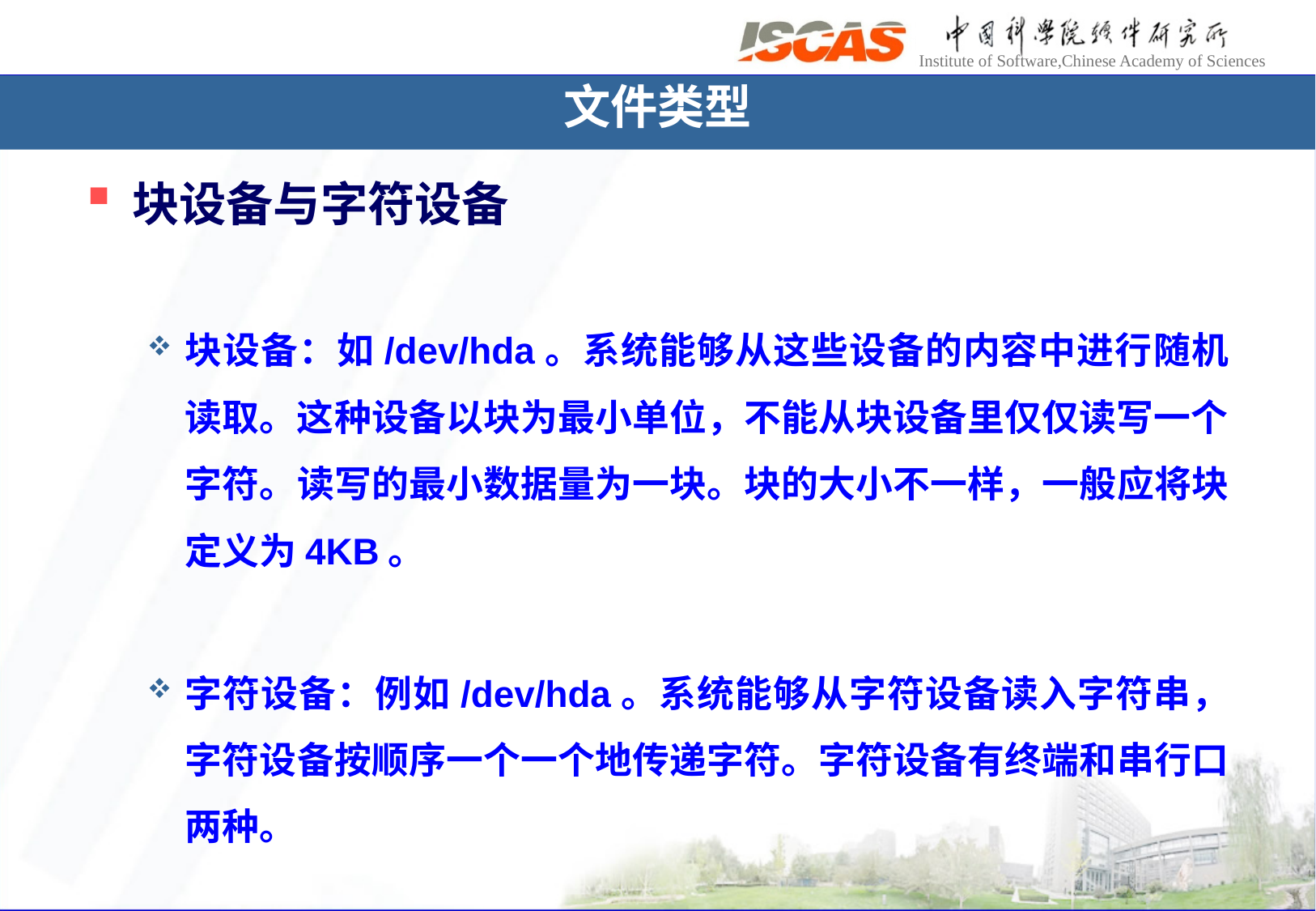

# 文件类型
块设备与字符设备

块设备：如/dev/hda。系统能够从这些设备的内容中进行随机读取。这种设备以块为最小单位，不能从块设备里仅仅读写一个字符。读写的最小数据量为一块。块的大小不一样，一般应将块定义为4KB。

字符设备：例如/dev/hda。系统能够从字符设备读入字符串，字符设备按顺序一个一个地传递字符。字符设备有终端和串行口两种。